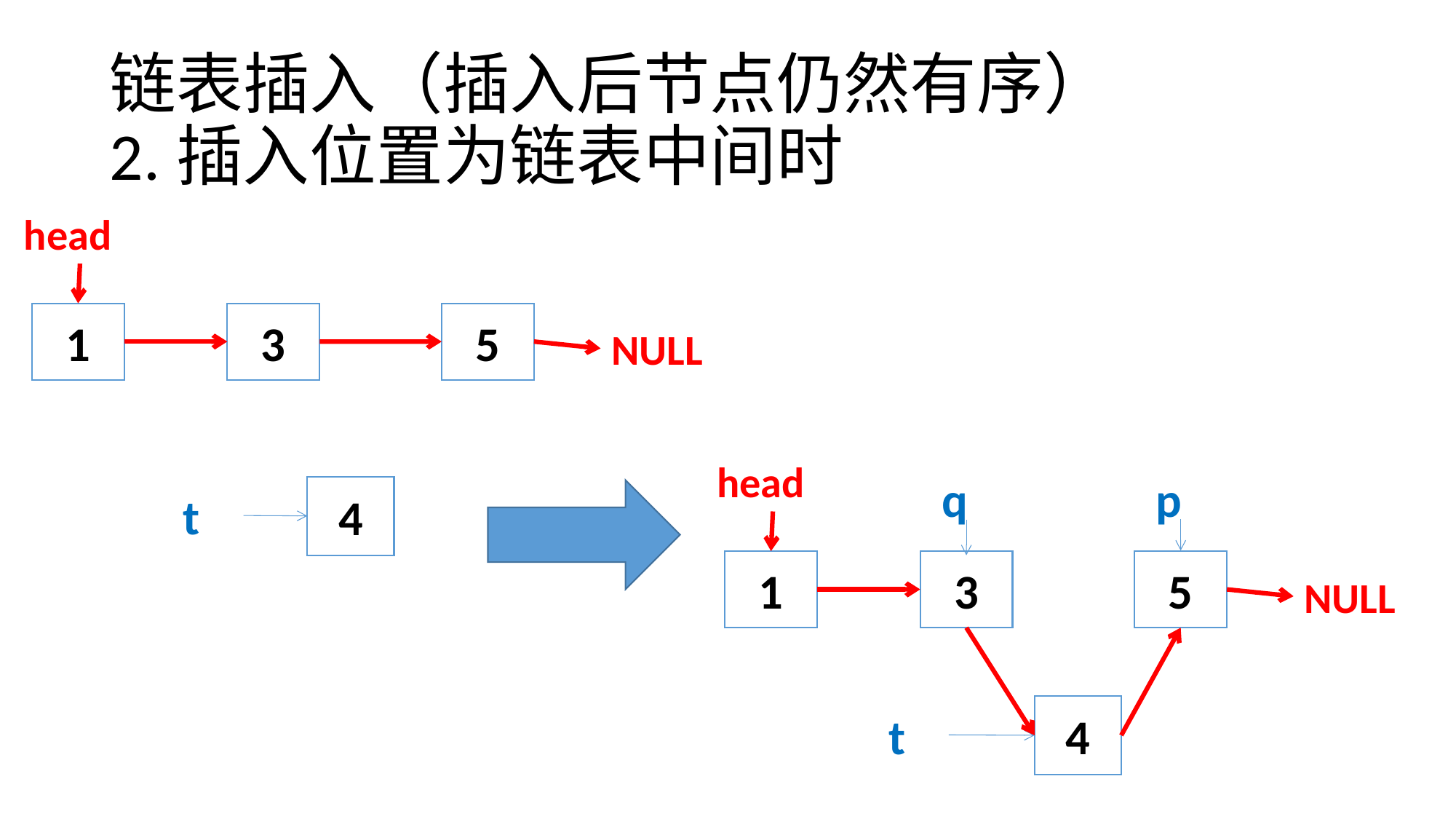

# 链表插入（插入后节点仍然有序） 2.插入位置为链表中间时
head
1
3
5
NULL
head
1
3
5
NULL
q
p
4

t
4
t